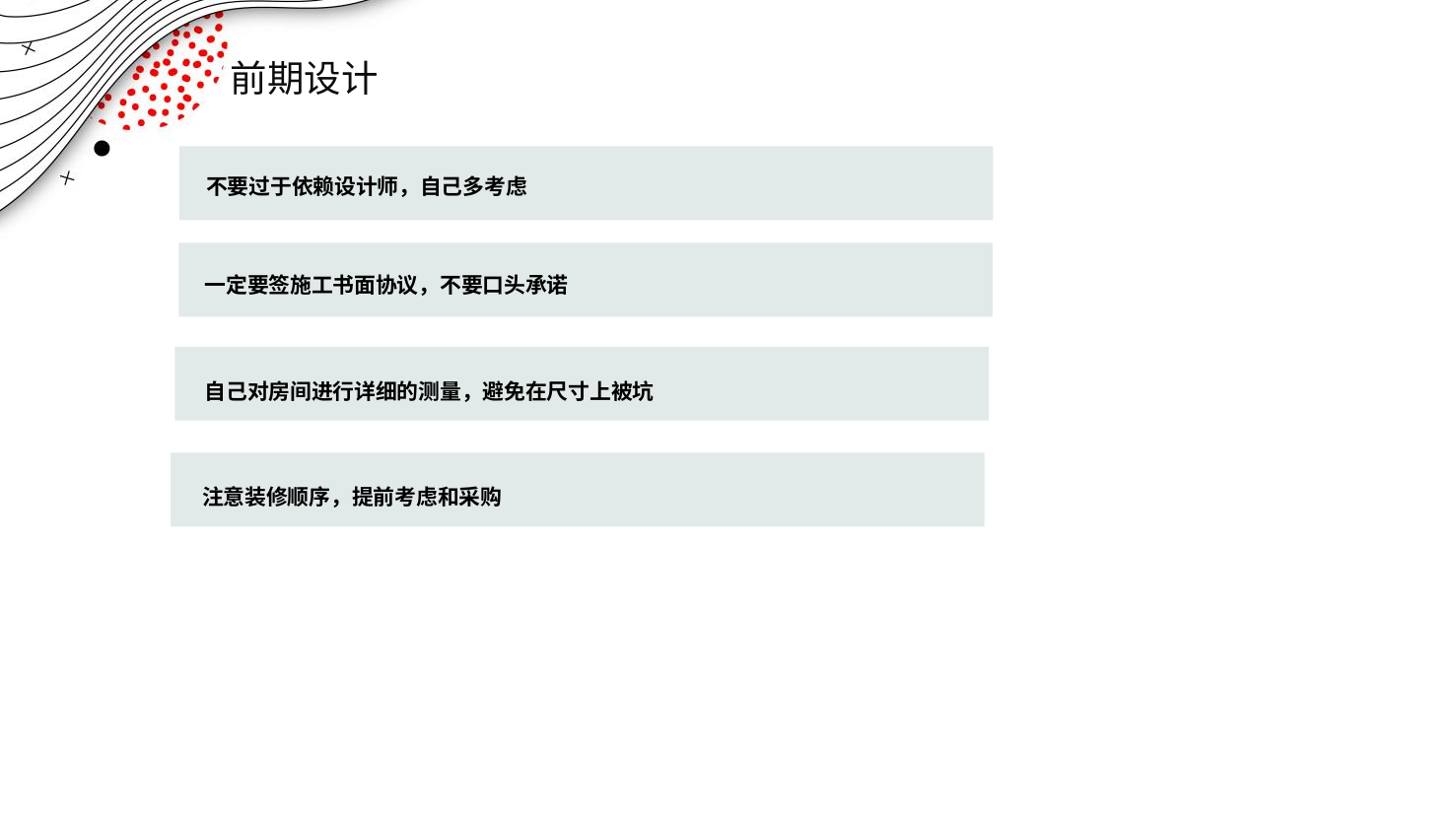

前期设计

不要过于依赖设计师，自己多考虑

一定要签施工书面协议，不要口头承诺

自己对房间进行详细的测量，避免在尺寸上被坑

注意装修顺序，提前考虑和采购